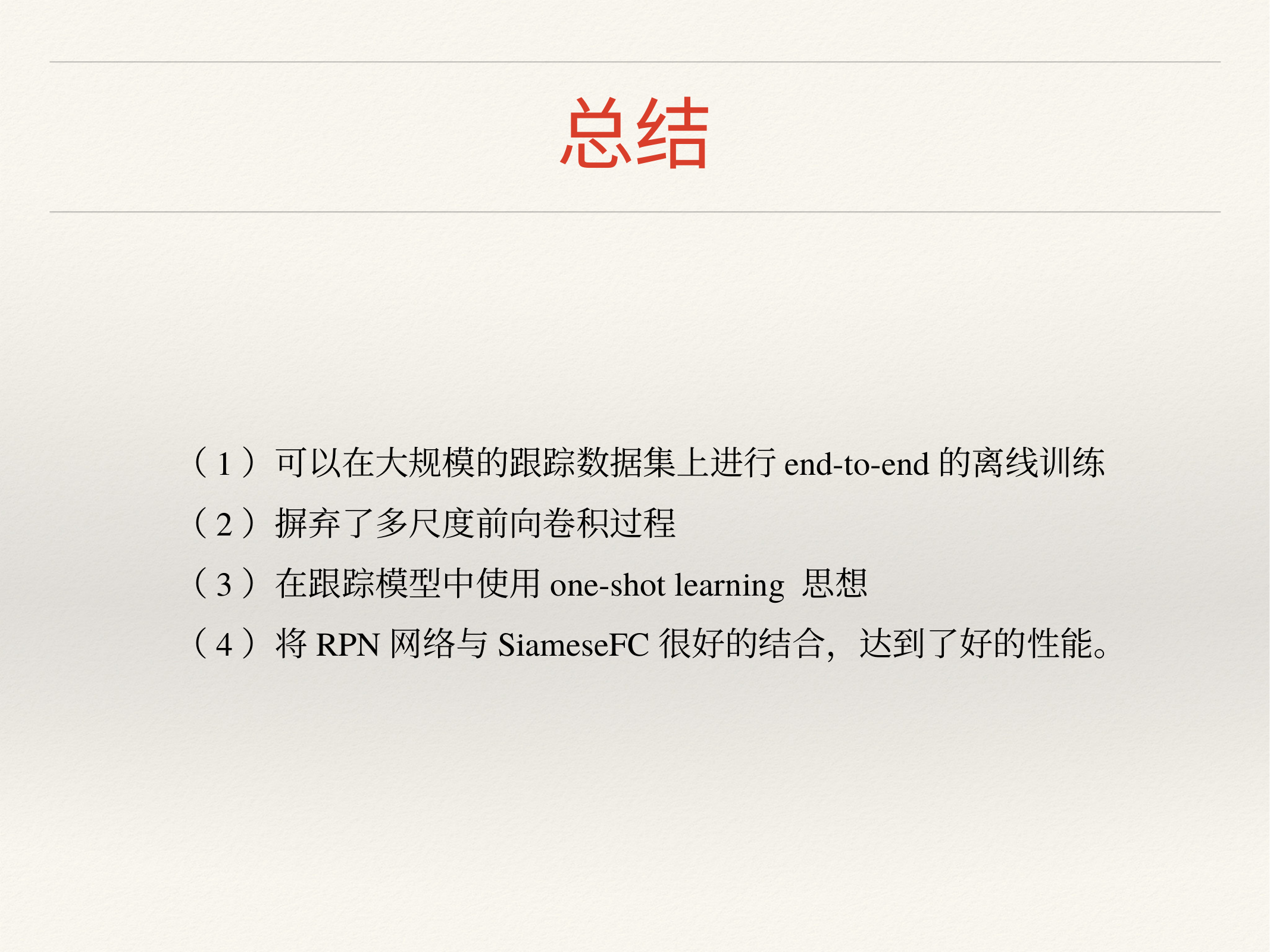

# 总结
（1）可以在大规模的跟踪数据集上进行end-to-end的离线训练
（2）摒弃了多尺度前向卷积过程
（3）在跟踪模型中使用one-shot learning 思想
（4）将RPN网络与SiameseFC很好的结合，达到了好的性能。